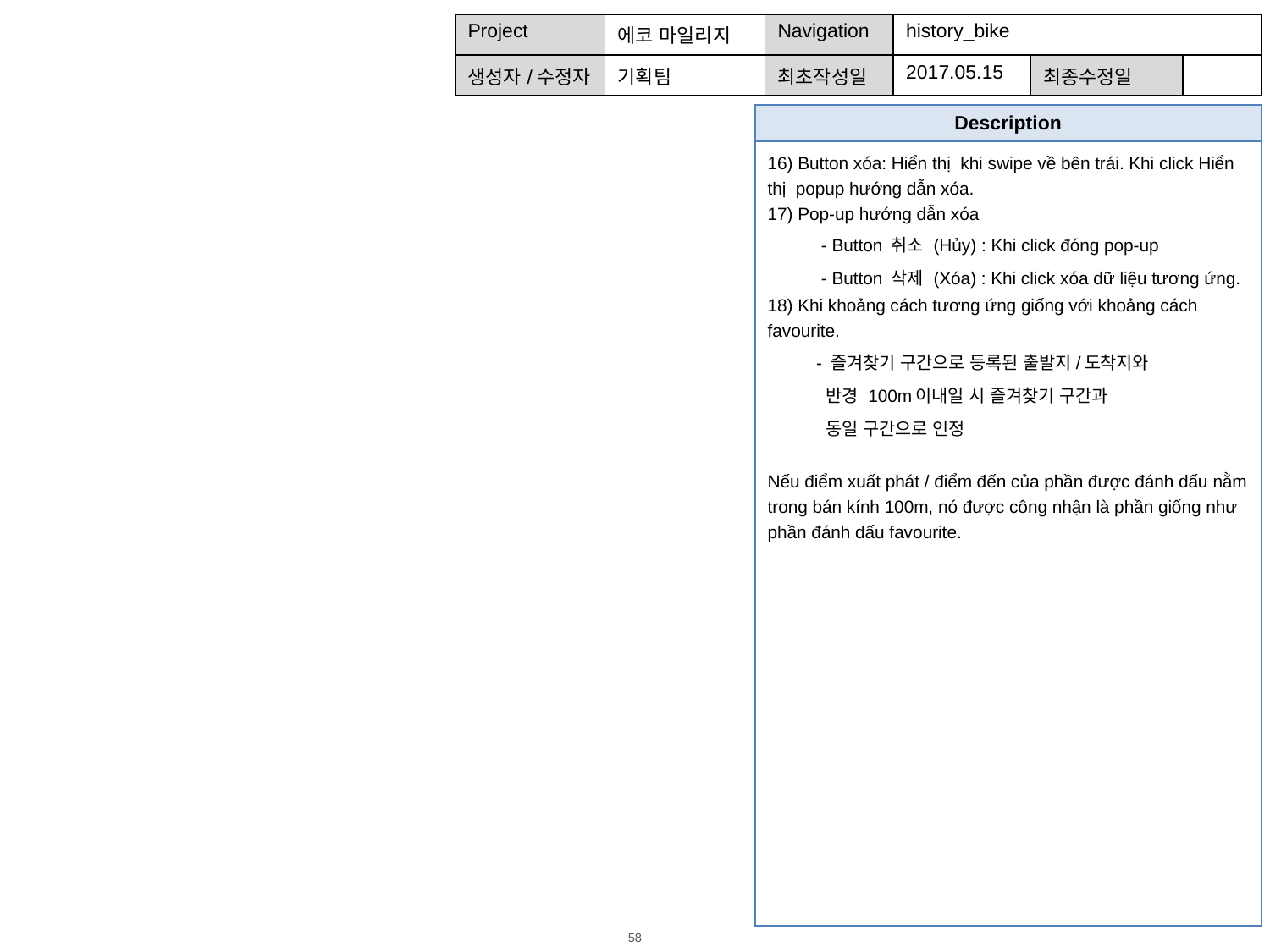

| Project | 에코 마일리지 | Navigation | history\_bike |  |  |
| --- | --- | --- | --- | --- | --- |
| 생성자/수정자 | 기획팀 | 최초작성일 | 2017.05.15 | 최종수정일 |  |

| Description |
| --- |
| 16) Button xóa: Hiển thị khi swipe về bên trái. Khi click Hiển thị popup hướng dẫn xóa. 17) Pop-up hướng dẫn xóa - Button 취소 (Hủy) : Khi click đóng pop-up - Button 삭제 (Xóa) : Khi click xóa dữ liệu tương ứng. 18) Khi khoảng cách tương ứng giống với khoảng cách favourite. - 즐겨찾기 구간으로 등록된 출발지/도착지와 반경 100m이내일 시 즐겨찾기 구간과 동일 구간으로 인정 Nếu điểm xuất phát / điểm đến của phần được đánh dấu nằm trong bán kính 100m, nó được công nhận là phần giống như phần đánh dấu favourite. |